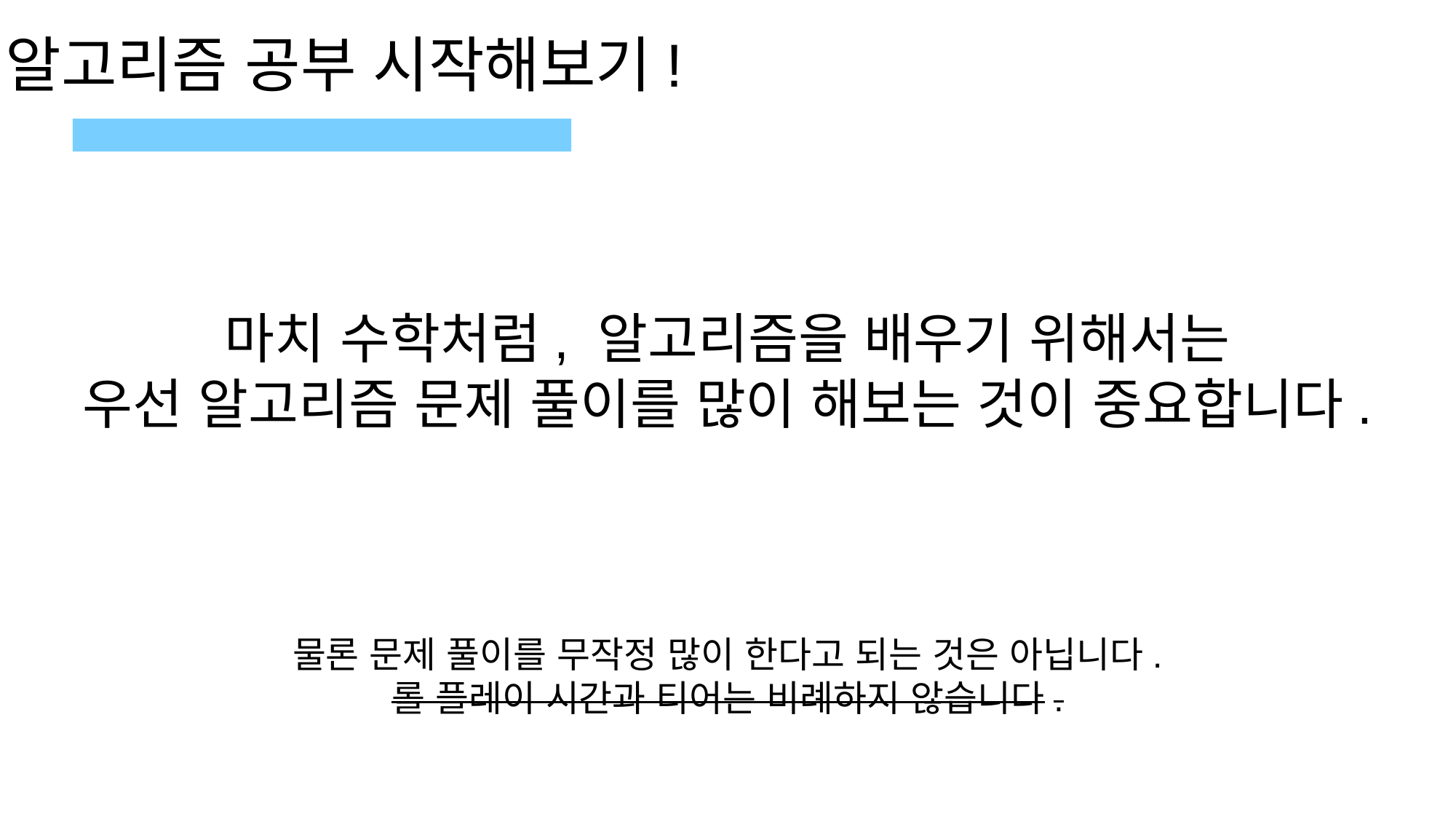

알고리즘 공부 시작해보기!

마치 수학처럼, 알고리즘을 배우기 위해서는
우선 알고리즘 문제 풀이를 많이 해보는 것이 중요합니다.

물론 문제 풀이를 무작정 많이 한다고 되는 것은 아닙니다.
롤 플레이 시간과 티어는 비례하지 않습니다.